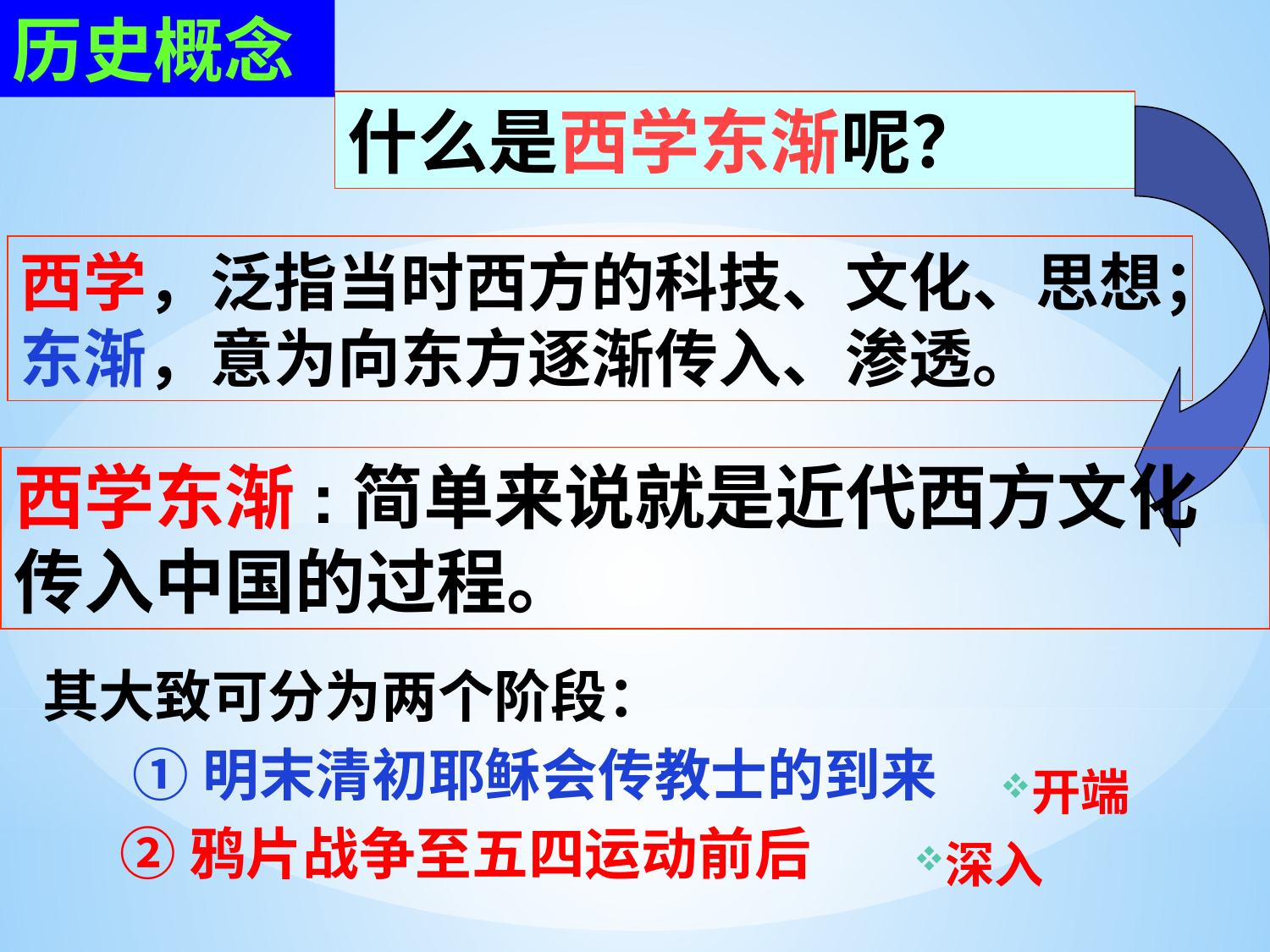

历史概念
什么是西学东渐呢？

西学，泛指当时西方的科技、文化、思想；东渐，意为向东方逐渐传入、渗透。
西学东渐:简单来说就是近代西方文化传入中国的过程。
其大致可分为两个阶段：
       ①明末清初耶稣会传教士的到来
      ②鸦片战争至五四运动前后
开端
深入